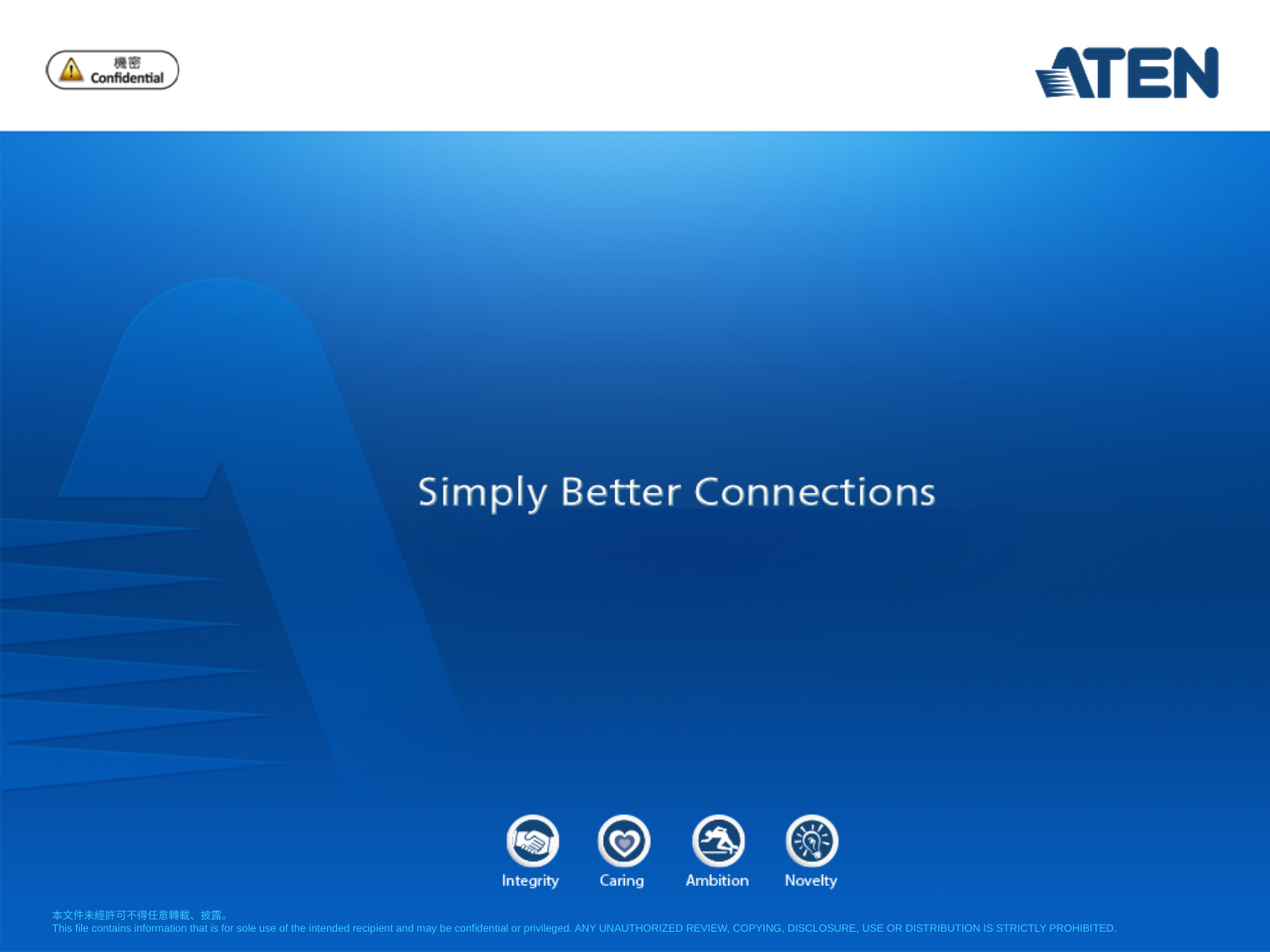

本文件未經許可不得任意轉載、披露。
This file contains information that is for sole use of the intended recipient and may be confidential or privileged. ANY UNAUTHORIZED REVIEW, COPYING, DISCLOSURE, USE OR DISTRIBUTION IS STRICTLY PROHIBITED.